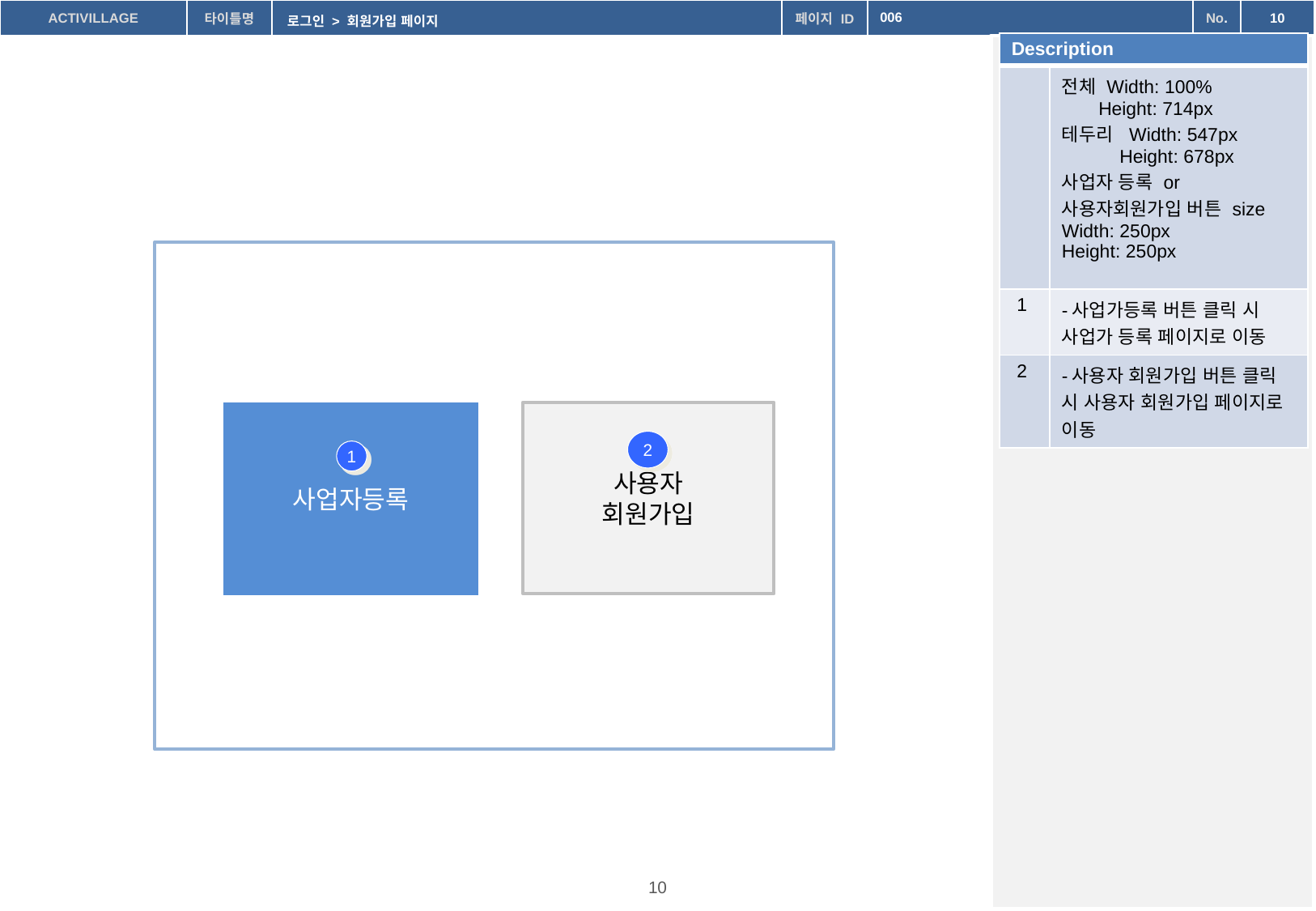

006
로그인 > 회원가입 페이지
| Description |  |
| --- | --- |
|  | 전체 Width: 100% Height: 714px 테두리 Width: 547px Height: 678px 사업자 등록 or 사용자회원가입 버튼 size Width: 250px Height: 250px |
| 1 | -사업가등록 버튼 클릭 시 사업가 등록 페이지로 이동 |
| 2 | -사용자 회원가입 버튼 클릭 시 사용자 회원가입 페이지로 이동 |

사업자등록
사용자
회원가입
2
1